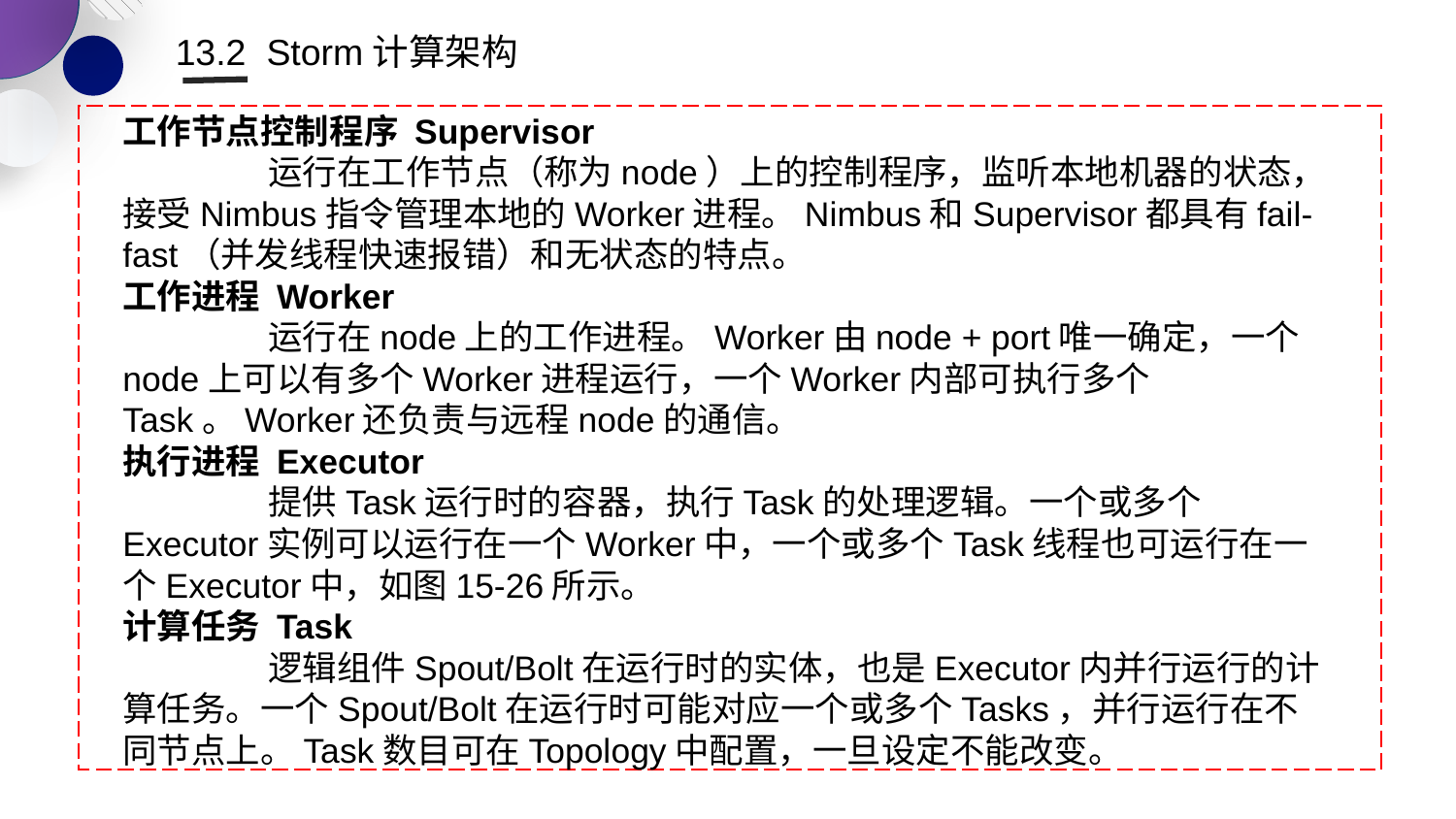

13.2  Storm计算架构

工作节点控制程序 Supervisor
	运行在工作节点（称为node）上的控制程序，监听本地机器的状态，接受Nimbus指令管理本地的Worker进程。Nimbus和Supervisor都具有fail-fast（并发线程快速报错）和无状态的特点。
工作进程 Worker
	运行在node上的工作进程。Worker由node + port唯一确定，一个node上可以有多个Worker进程运行，一个Worker内部可执行多个Task。Worker还负责与远程node的通信。
执行进程 Executor
	提供Task运行时的容器，执行Task的处理逻辑。一个或多个Executor实例可以运行在一个Worker中，一个或多个Task线程也可运行在一个Executor中，如图15-26所示。
计算任务 Task
	逻辑组件Spout/Bolt在运行时的实体，也是Executor内并行运行的计算任务。一个Spout/Bolt在运行时可能对应一个或多个Tasks，并行运行在不同节点上。Task数目可在Topology中配置，一旦设定不能改变。